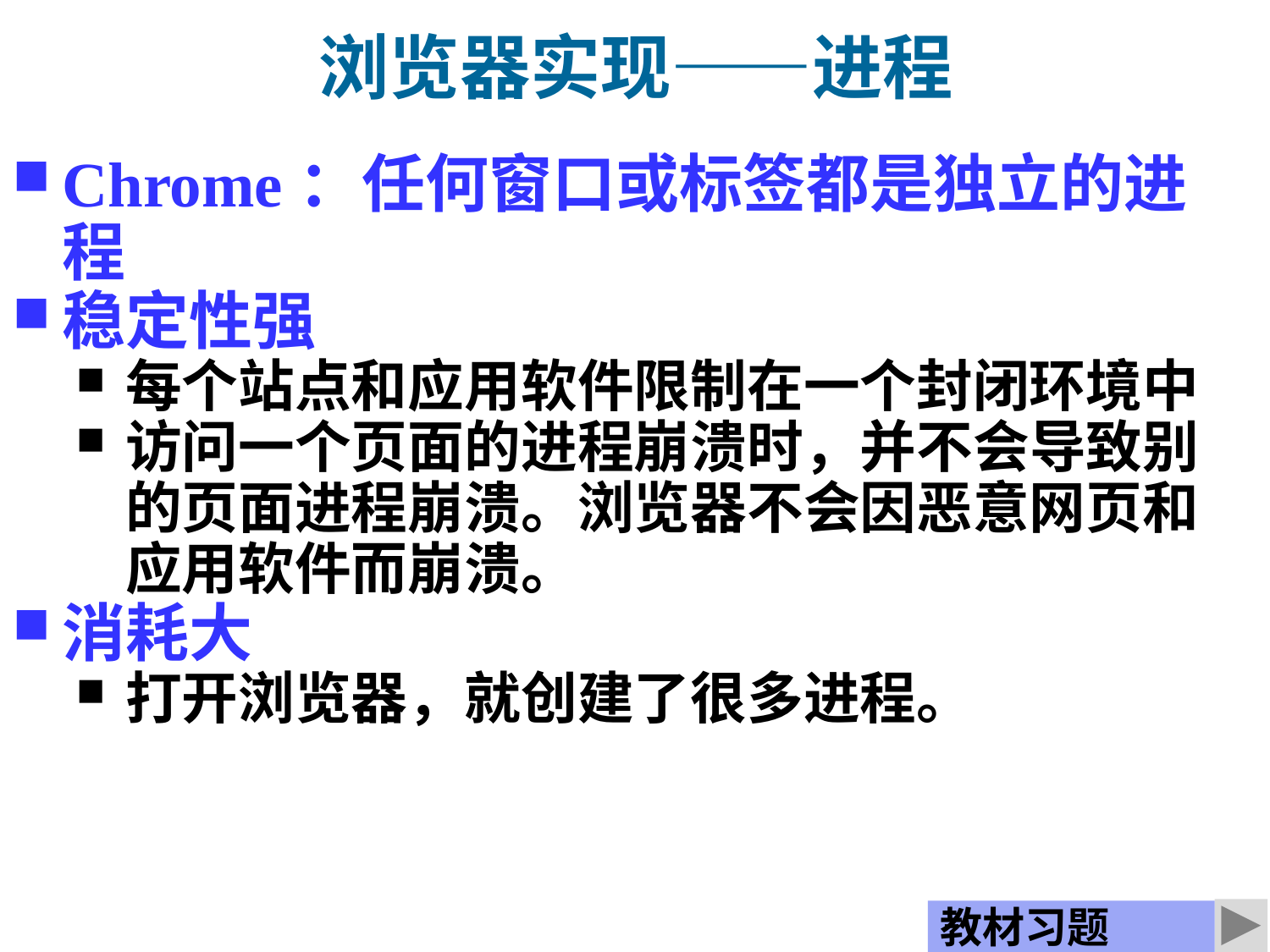

浏览器实现——进程
Chrome：任何窗口或标签都是独立的进程
稳定性强
每个站点和应用软件限制在一个封闭环境中
访问一个页面的进程崩溃时，并不会导致别的页面进程崩溃。浏览器不会因恶意网页和应用软件而崩溃。
消耗大
打开浏览器，就创建了很多进程。

教材习题 4.10